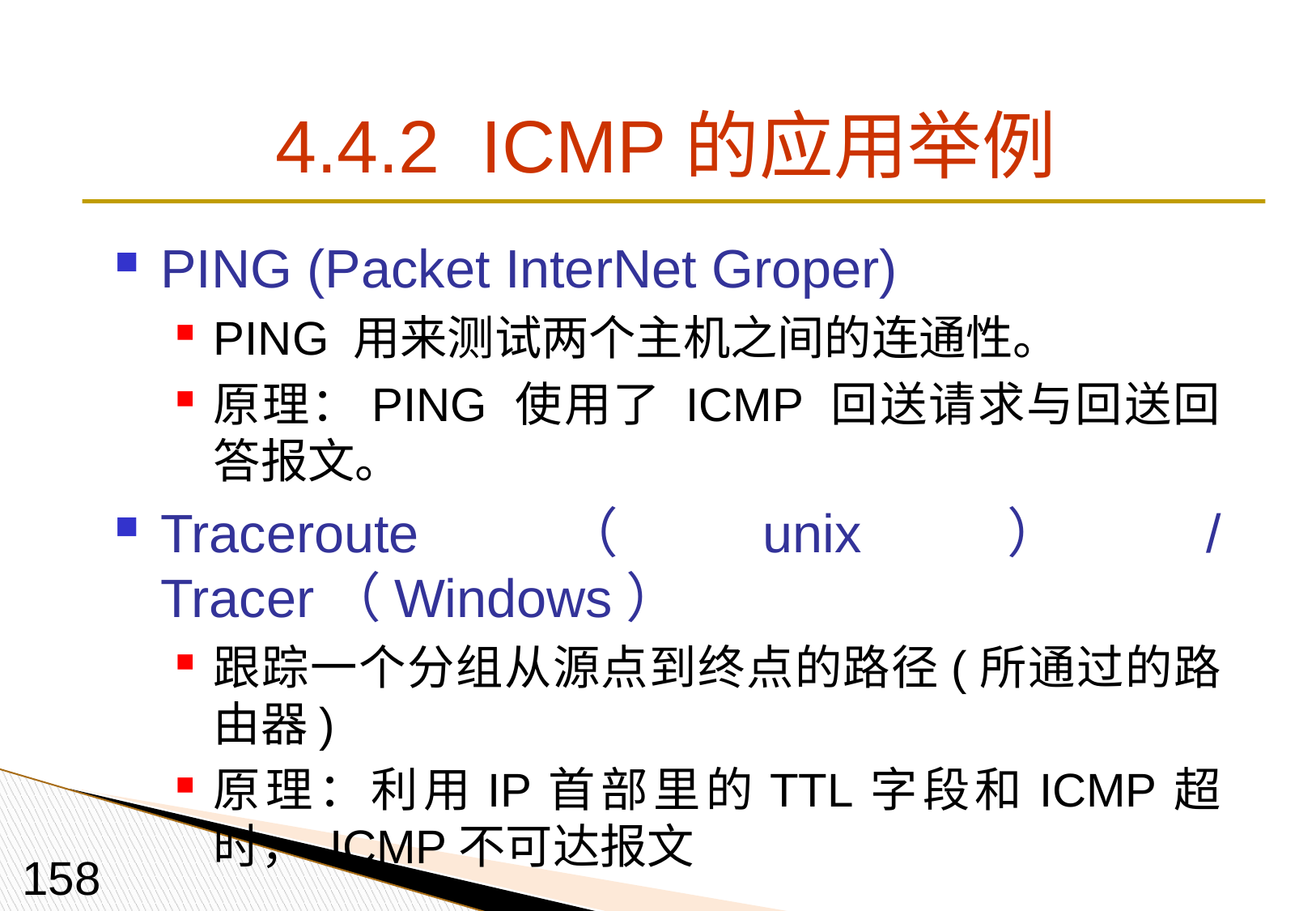

# 4.4.2  ICMP的应用举例
PING (Packet InterNet Groper)
PING 用来测试两个主机之间的连通性。
原理：PING 使用了 ICMP 回送请求与回送回答报文。
Traceroute（unix）/ Tracer（Windows）
跟踪一个分组从源点到终点的路径(所通过的路由器)
原理：利用IP首部里的TTL字段和ICMP超时， ICMP不可达报文
158